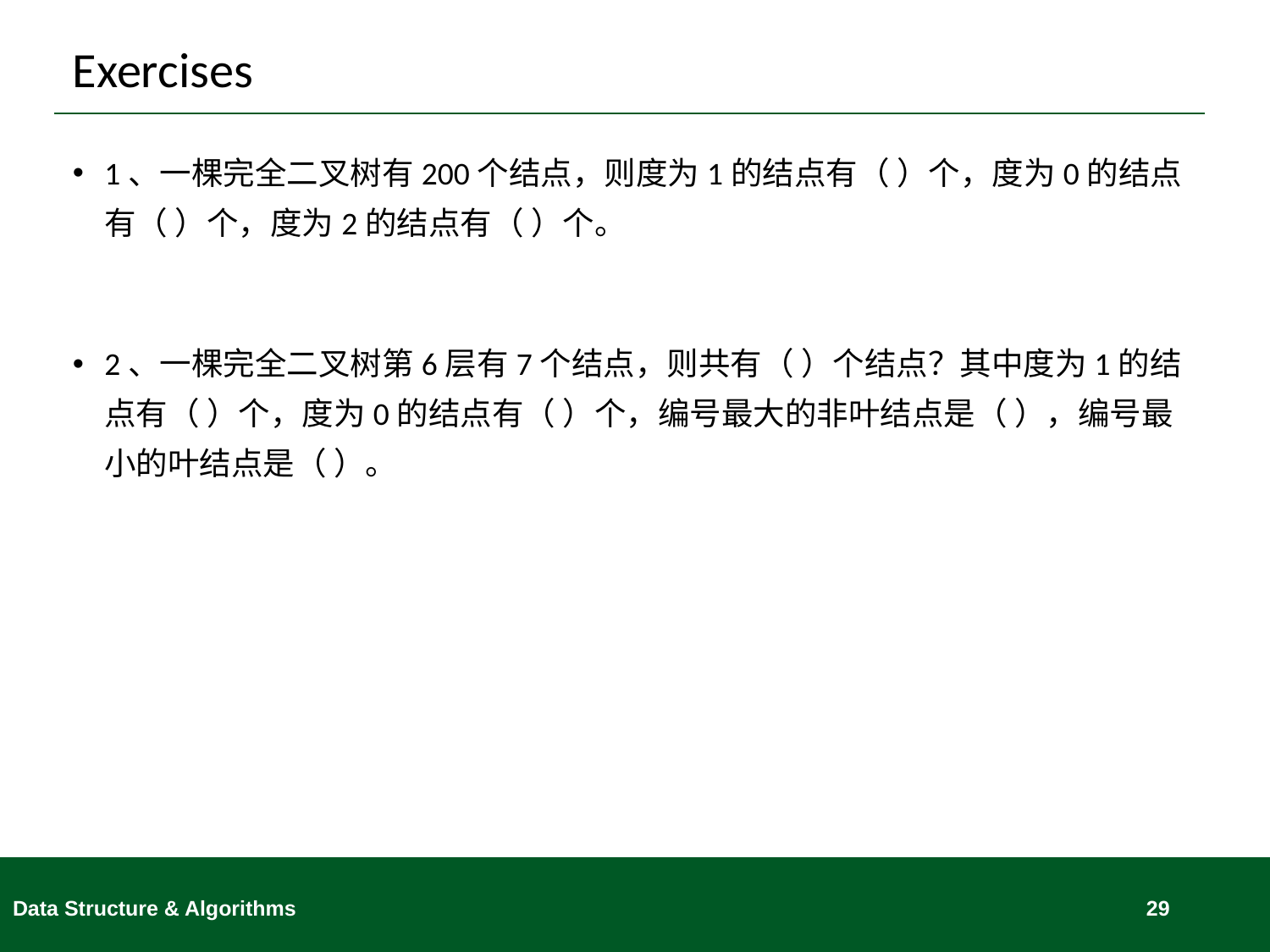

# Exercises
1、一棵完全二叉树有200个结点，则度为1的结点有（ ）个，度为0的结点有（ ）个，度为2的结点有（ ）个。

2、一棵完全二叉树第6层有7个结点，则共有（ ）个结点？其中度为1的结点有（ ）个，度为0的结点有（ ）个，编号最大的非叶结点是（ ），编号最小的叶结点是（ ）。
Data Structure & Algorithms
29